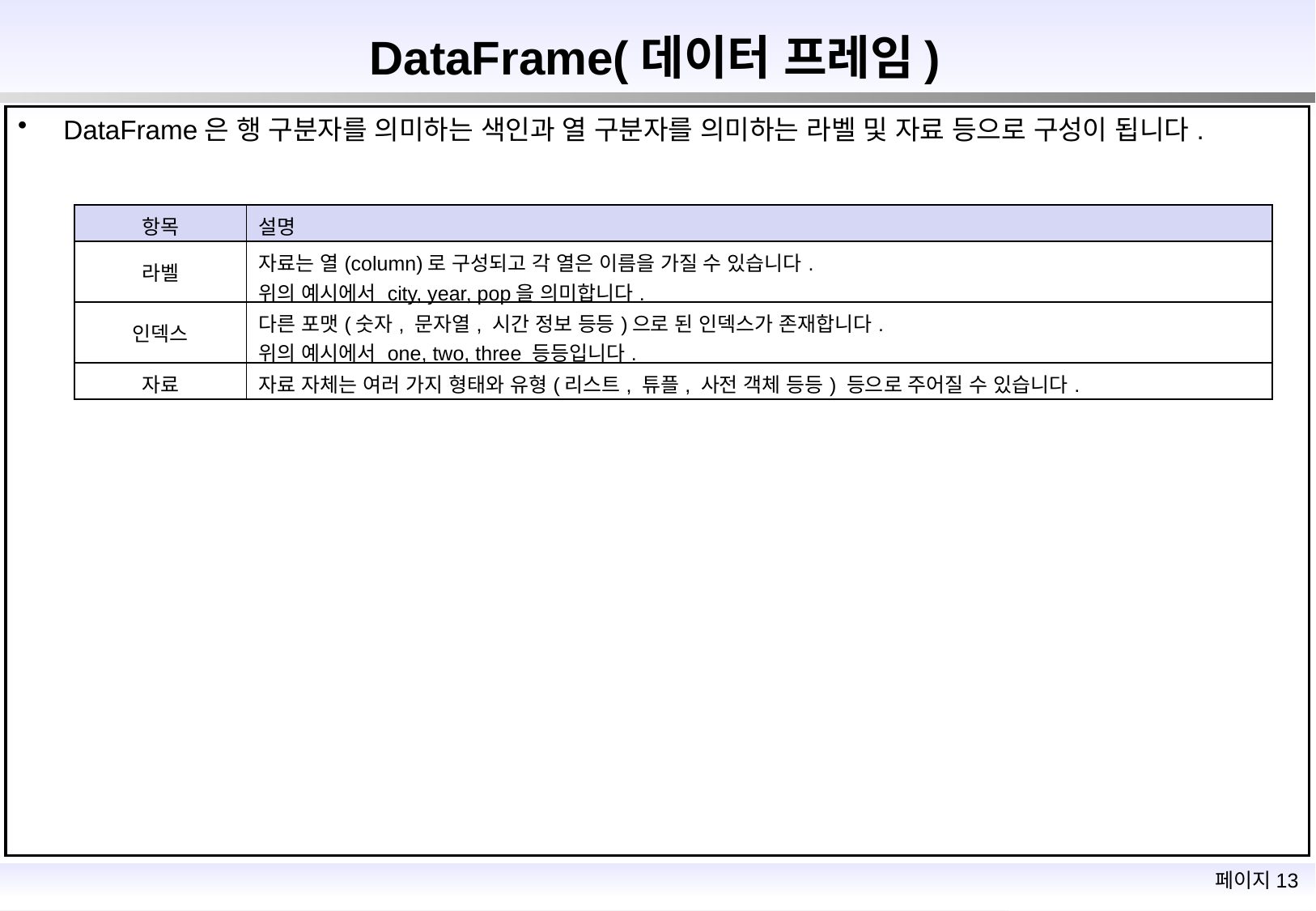

# DataFrame(데이터 프레임)
DataFrame은 행 구분자를 의미하는 색인과 열 구분자를 의미하는 라벨 및 자료 등으로 구성이 됩니다.
| 항목 | 설명 |
| --- | --- |
| 라벨 | 자료는 열(column)로 구성되고 각 열은 이름을 가질 수 있습니다. 위의 예시에서 city, year, pop을 의미합니다. |
| 인덱스 | 다른 포맷(숫자, 문자열, 시간 정보 등등)으로 된 인덱스가 존재합니다. 위의 예시에서 one, two, three 등등입니다. |
| 자료 | 자료 자체는 여러 가지 형태와 유형(리스트, 튜플, 사전 객체 등등) 등으로 주어질 수 있습니다. |